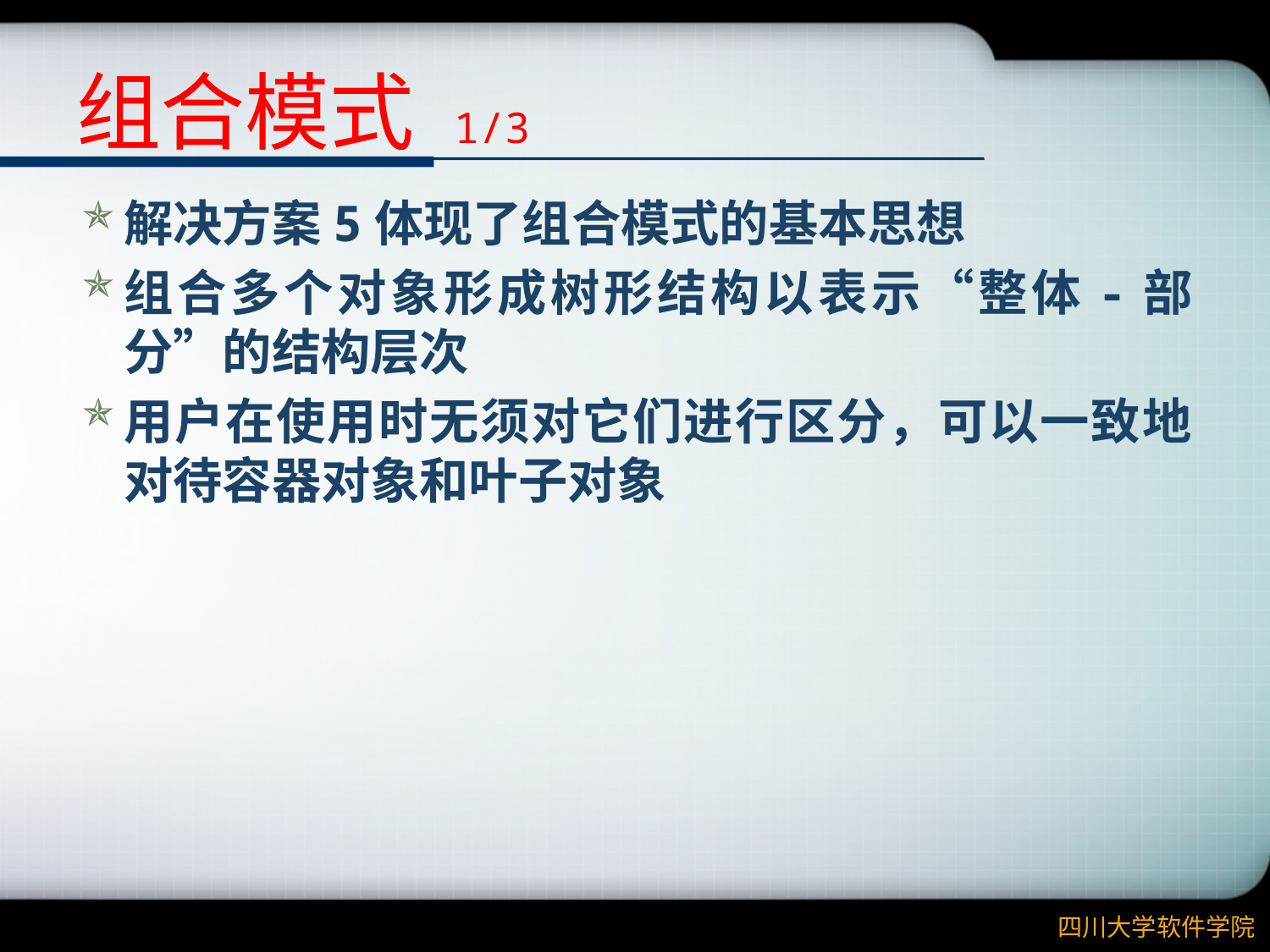

# 组合模式 1/3
解决方案5体现了组合模式的基本思想
组合多个对象形成树形结构以表示“整体-部分”的结构层次
用户在使用时无须对它们进行区分，可以一致地对待容器对象和叶子对象